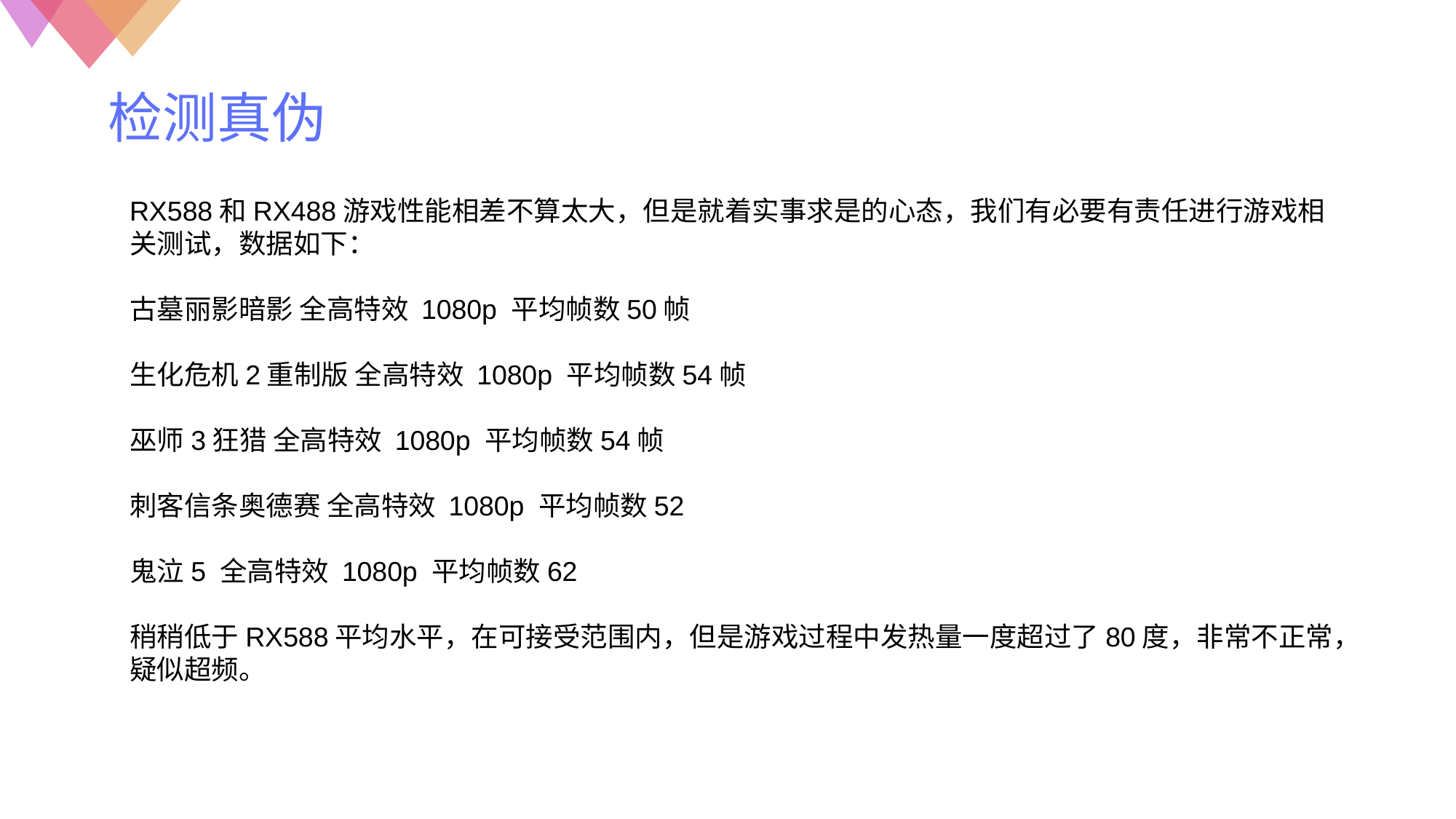

检测真伪
RX588和RX488游戏性能相差不算太大，但是就着实事求是的心态，我们有必要有责任进行游戏相关测试，数据如下：

古墓丽影暗影 全高特效 1080p 平均帧数50帧

生化危机2重制版 全高特效 1080p 平均帧数54帧

巫师3狂猎 全高特效 1080p 平均帧数54帧

刺客信条奥德赛 全高特效 1080p 平均帧数52

鬼泣5 全高特效 1080p 平均帧数62

稍稍低于RX588平均水平，在可接受范围内，但是游戏过程中发热量一度超过了80度，非常不正常，疑似超频。